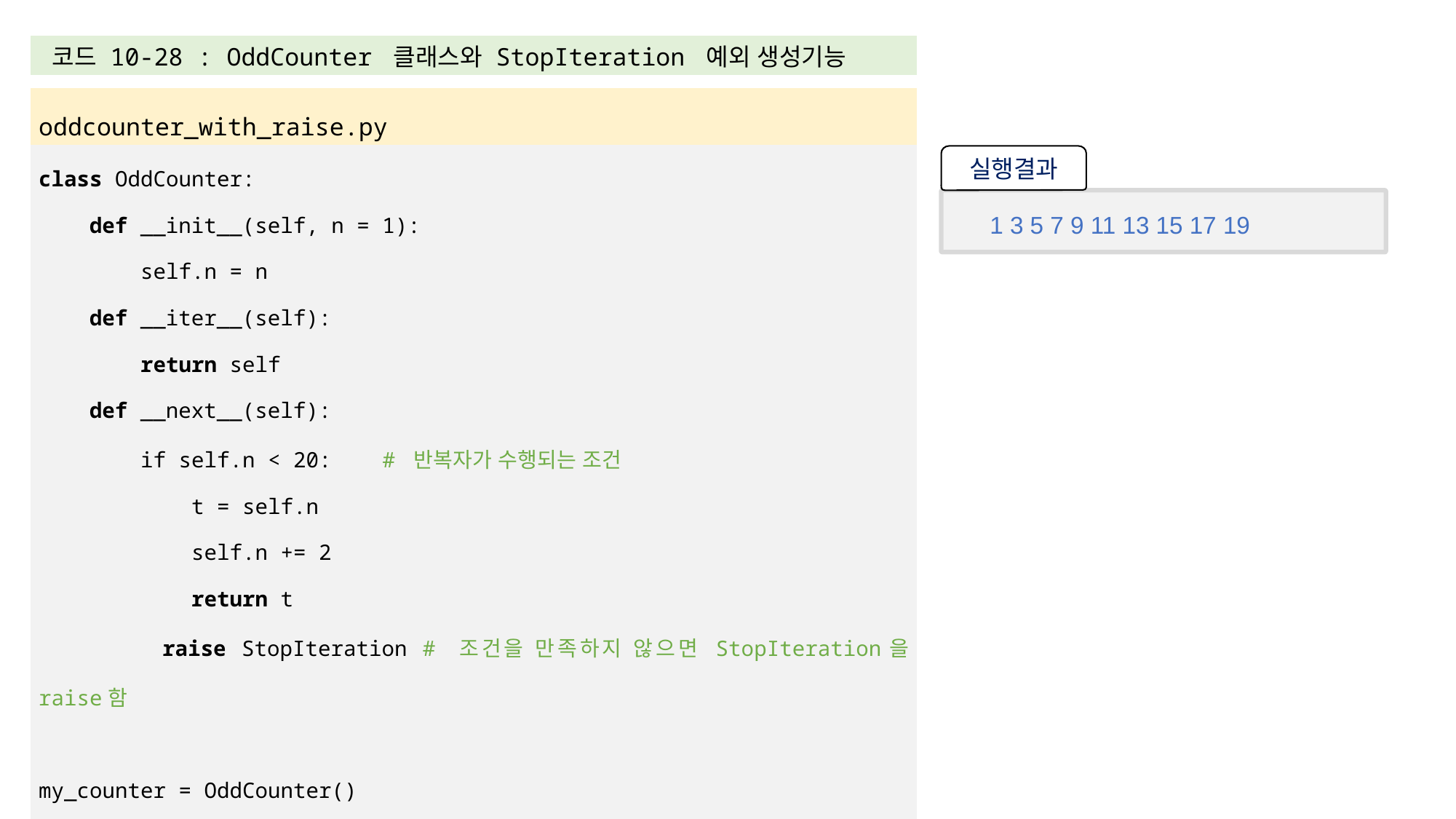

| 코드 10-28 : OddCounter 클래스와 StopIteration 예외 생성기능 |
| --- |
|  |
| oddcounter\_with\_raise.py |
| class OddCounter: def \_\_init\_\_(self, n = 1): self.n = n def \_\_iter\_\_(self): return self def \_\_next\_\_(self): if self.n < 20: # 반복자가 수행되는 조건 t = self.n self.n += 2 return t raise StopIteration # 조건을 만족하지 않으면 StopIteration을 raise함 my\_counter = OddCounter() for x in my\_counter: print(x, end = ' ') |
실행결과

1 3 5 7 9 11 13 15 17 19